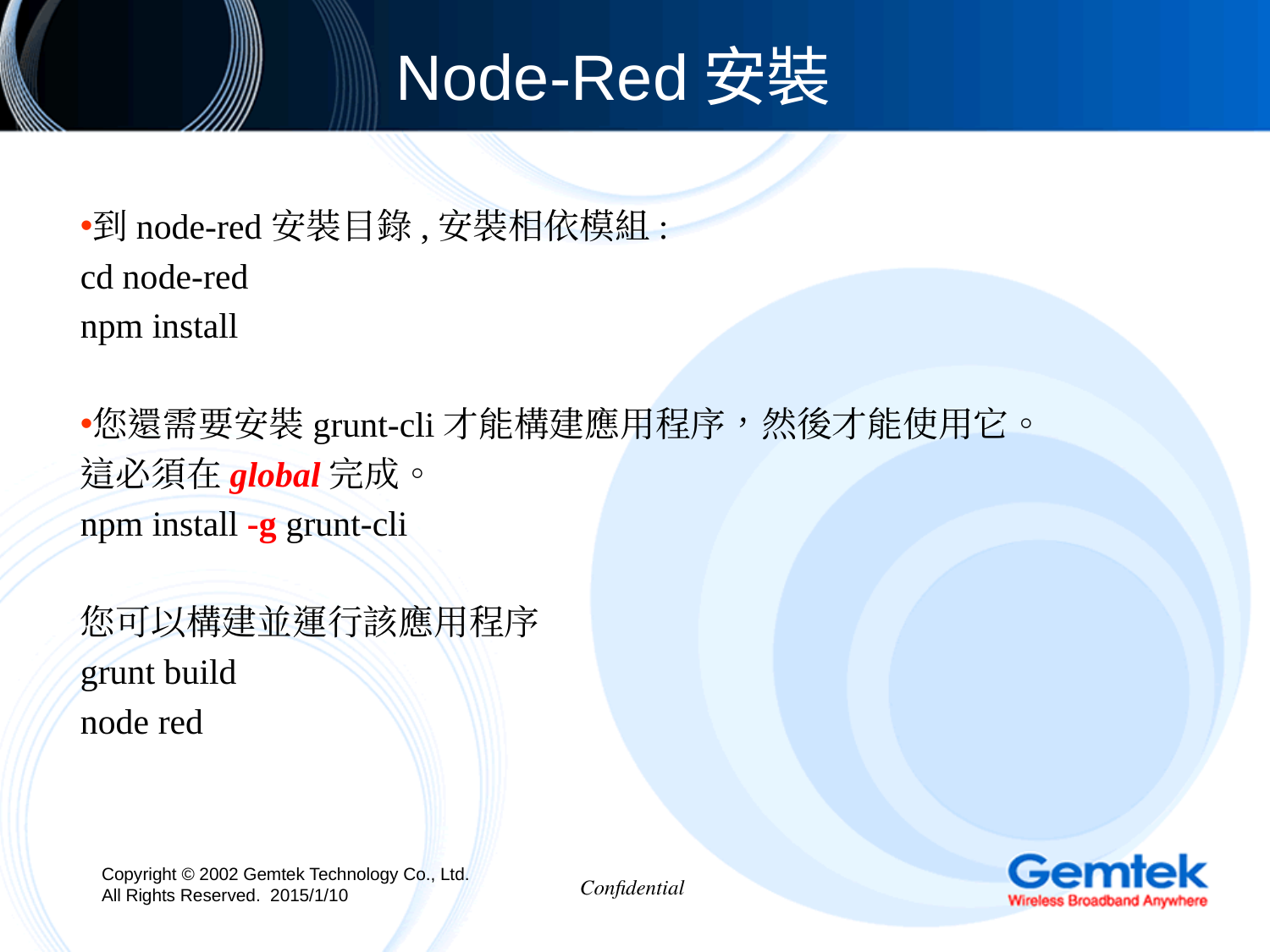

Node-Red安裝
到node-red安裝目錄,安裝相依模組:
cd node-red
npm install

您還需要安裝grunt-cli才能構建應用程序，然後才能使用它。
這必須在global完成。
npm install -g grunt-cli

您可以構建並運行該應用程序
grunt build
node red